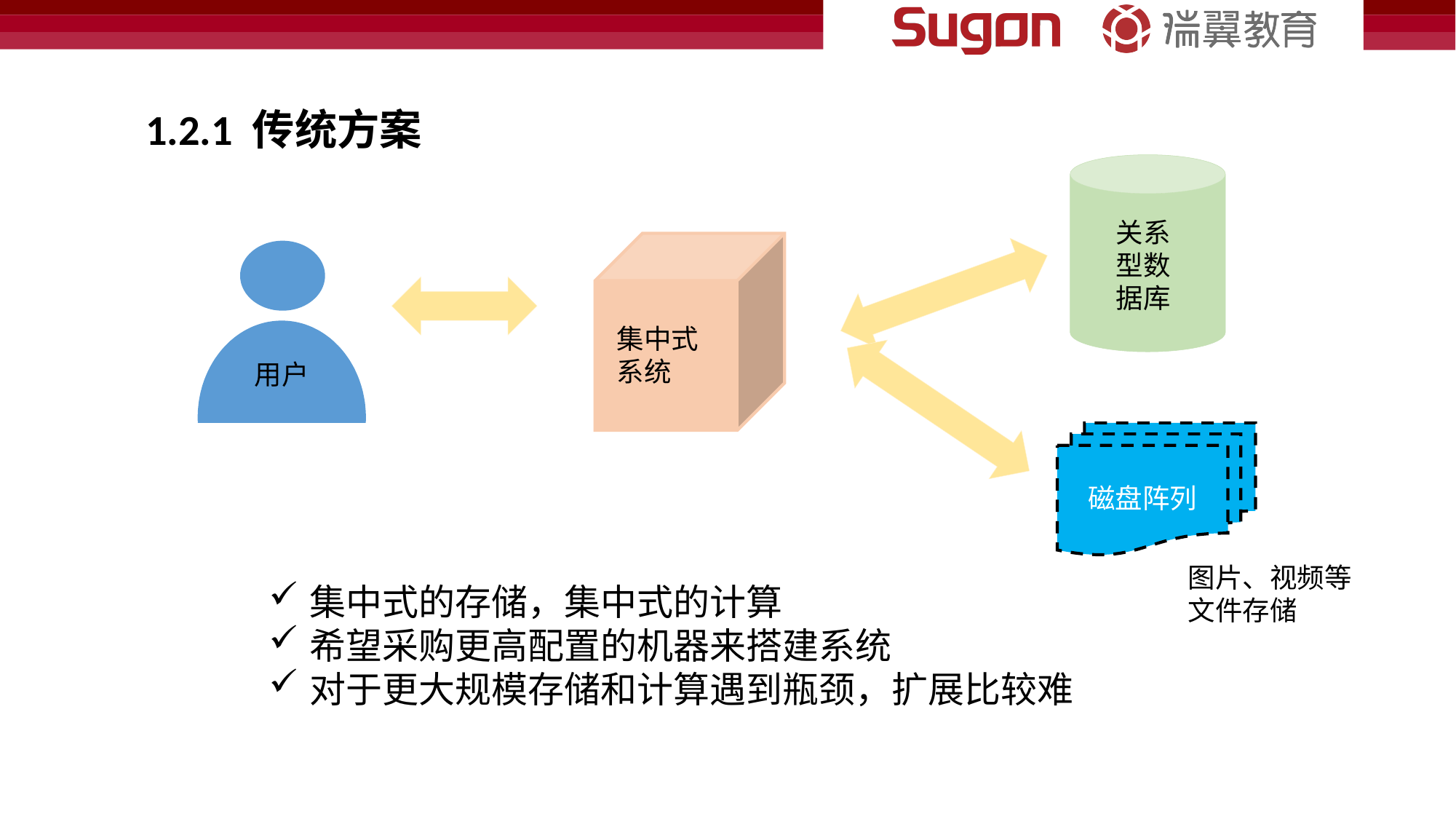

1.2.1 传统方案

关系型数据库

集中式系统
用户

磁盘阵列
图片、视频等
文件存储
集中式的存储，集中式的计算
希望采购更高配置的机器来搭建系统
对于更大规模存储和计算遇到瓶颈，扩展比较难